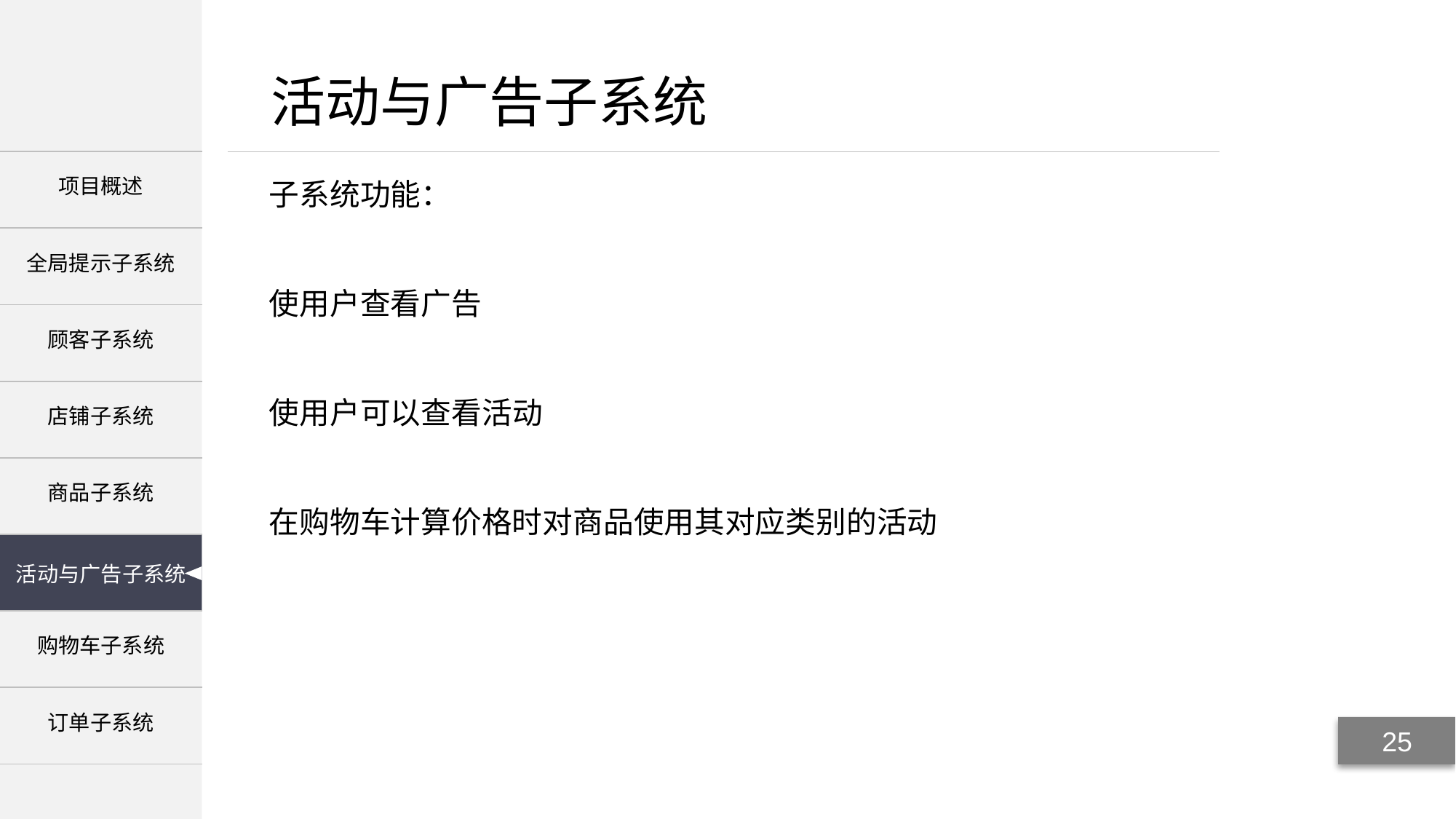

子系统功能：

使用户查看广告

使用户可以查看活动

在购物车计算价格时对商品使用其对应类别的活动
25